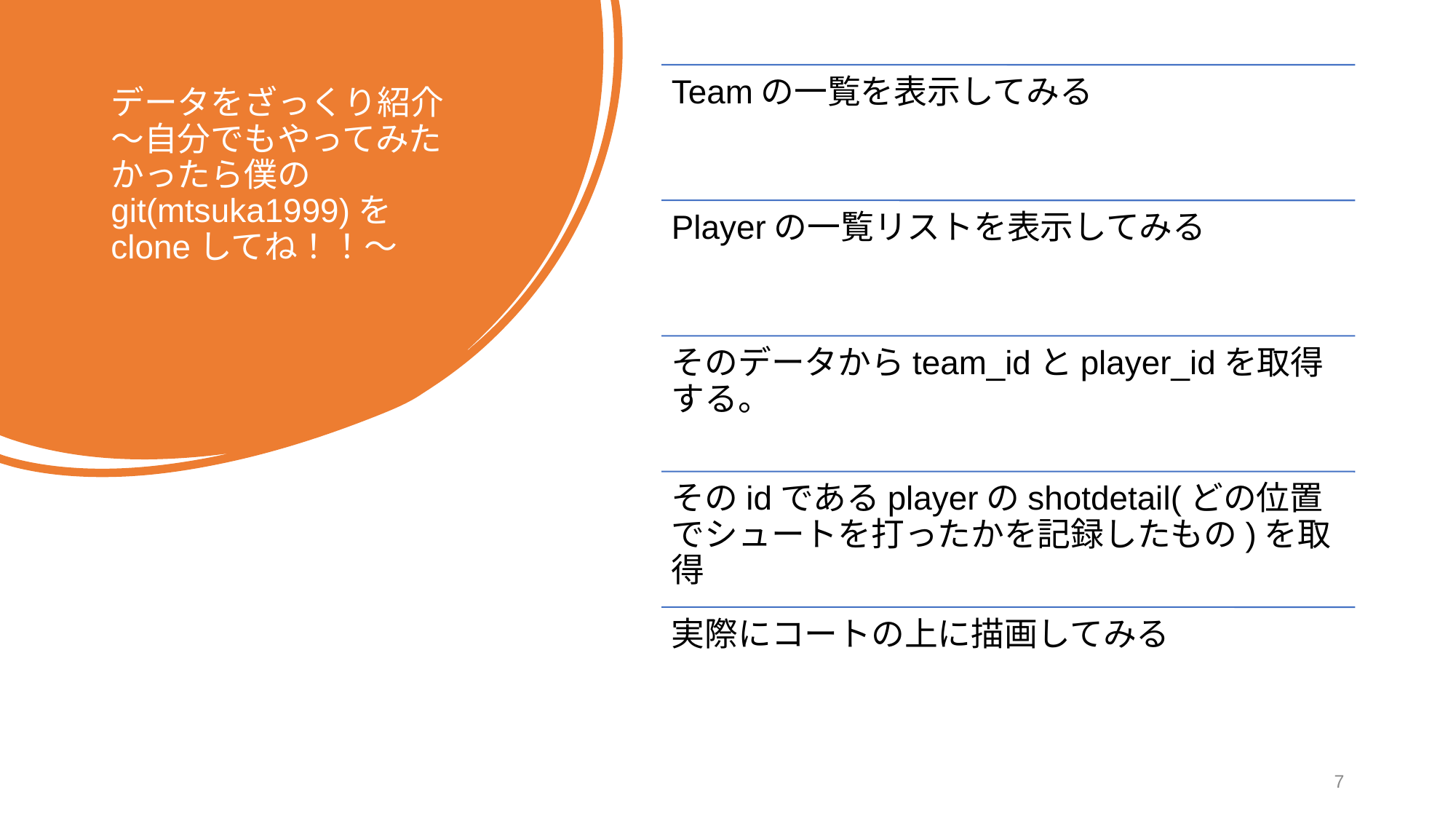

Teamの一覧を表示してみる
Playerの一覧リストを表示してみる
そのデータからteam_idとplayer_idを取得する。
そのidであるplayerのshotdetail(どの位置でシュートを打ったかを記録したもの)を取得
実際にコートの上に描画してみる
# データをざっくり紹介 ～自分でもやってみたかったら僕のgit(mtsuka1999)をcloneしてね！！～
7